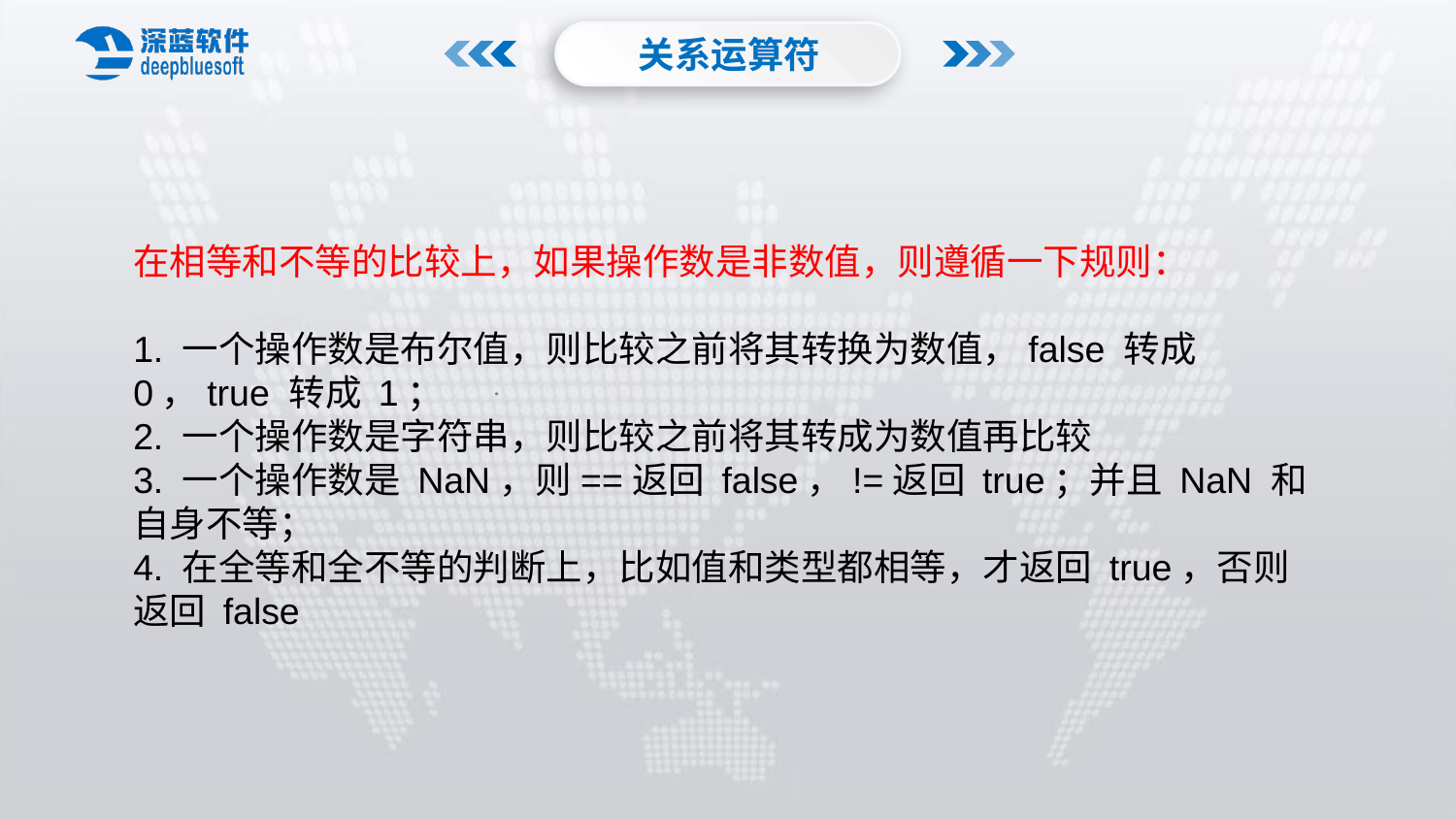

关系运算符

在相等和不等的比较上，如果操作数是非数值，则遵循一下规则：

1. 一个操作数是布尔值，则比较之前将其转换为数值，false 转成 0，true 转成 1；
2. 一个操作数是字符串，则比较之前将其转成为数值再比较
3. 一个操作数是 NaN，则==返回 false，!=返回 true；并且 NaN 和自身不等；
4. 在全等和全不等的判断上，比如值和类型都相等，才返回 true，否则返回 false